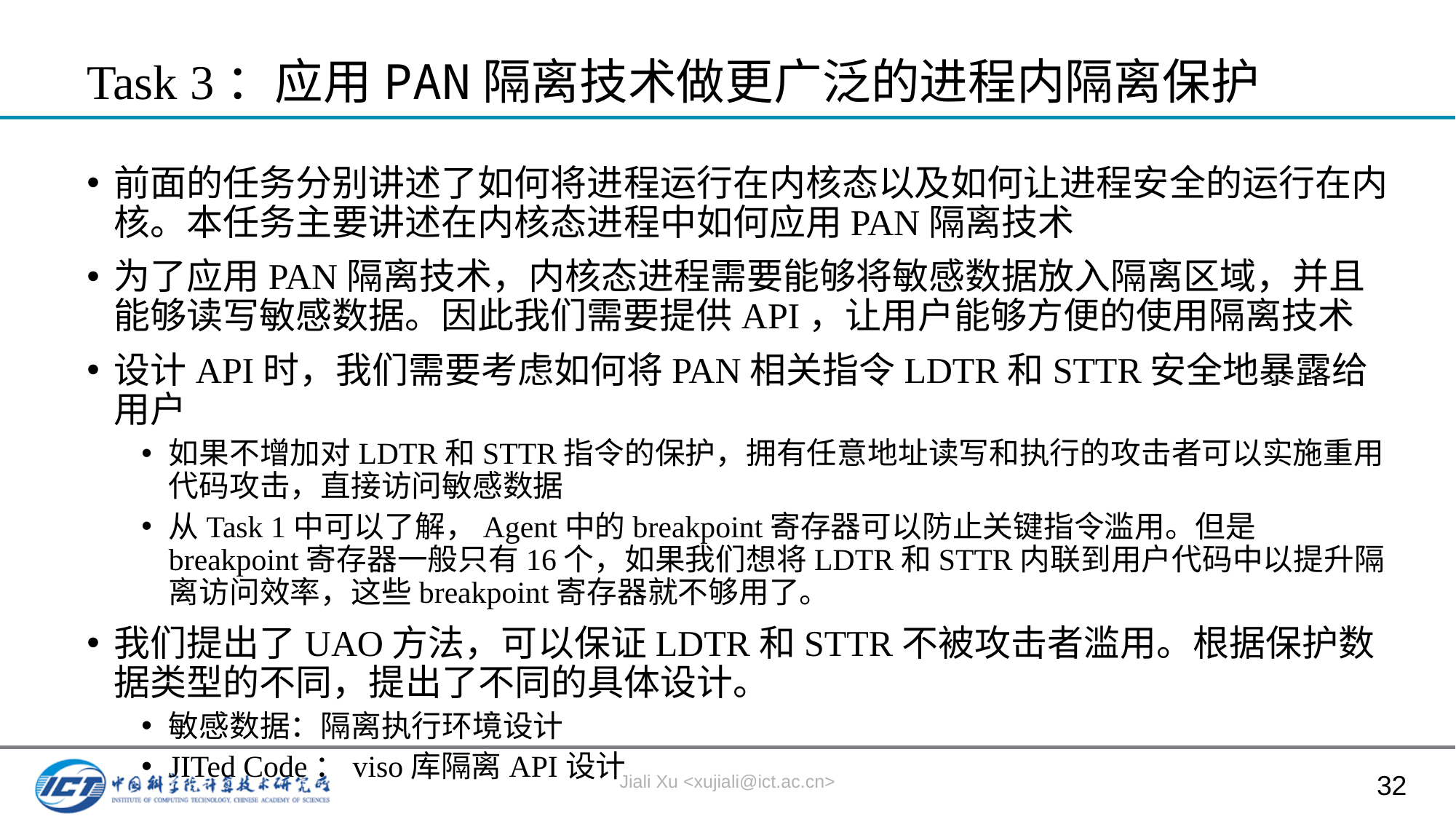

# Task 3：应用PAN隔离技术做更广泛的进程内隔离保护
前面的任务分别讲述了如何将进程运行在内核态以及如何让进程安全的运行在内核。本任务主要讲述在内核态进程中如何应用PAN隔离技术
为了应用PAN隔离技术，内核态进程需要能够将敏感数据放入隔离区域，并且能够读写敏感数据。因此我们需要提供API，让用户能够方便的使用隔离技术
设计API时，我们需要考虑如何将PAN相关指令LDTR和STTR安全地暴露给用户
如果不增加对LDTR和STTR指令的保护，拥有任意地址读写和执行的攻击者可以实施重用代码攻击，直接访问敏感数据
从Task 1中可以了解，Agent中的breakpoint寄存器可以防止关键指令滥用。但是breakpoint寄存器一般只有16个，如果我们想将LDTR和STTR内联到用户代码中以提升隔离访问效率，这些breakpoint寄存器就不够用了。
我们提出了UAO方法，可以保证LDTR和STTR不被攻击者滥用。根据保护数据类型的不同，提出了不同的具体设计。
敏感数据：隔离执行环境设计
JITed Code：viso库隔离API设计
Jiali Xu <xujiali@ict.ac.cn>
32